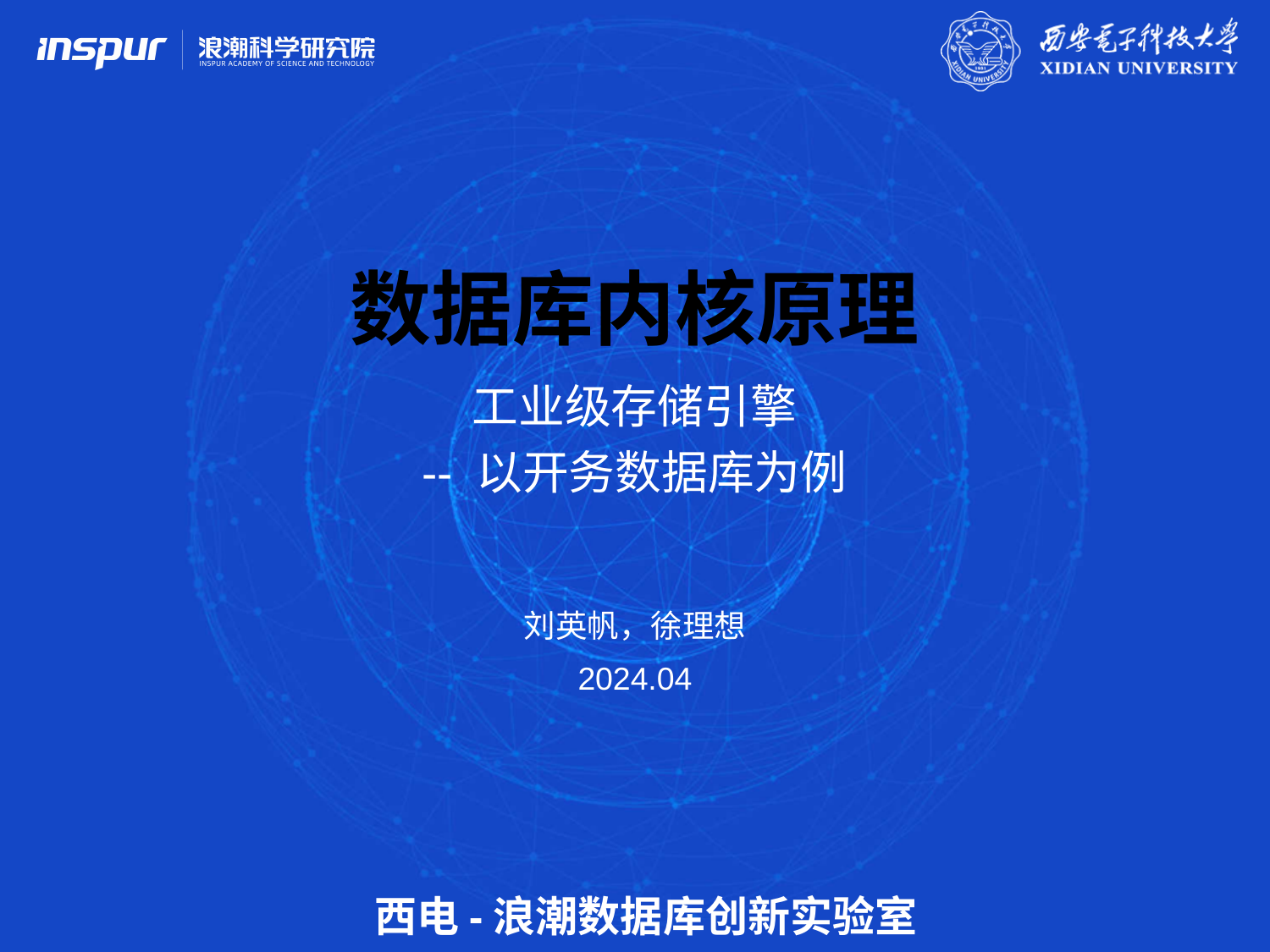

# 数据库内核原理
工业级存储引擎
-- 以开务数据库为例
刘英帆，徐理想
2024.04